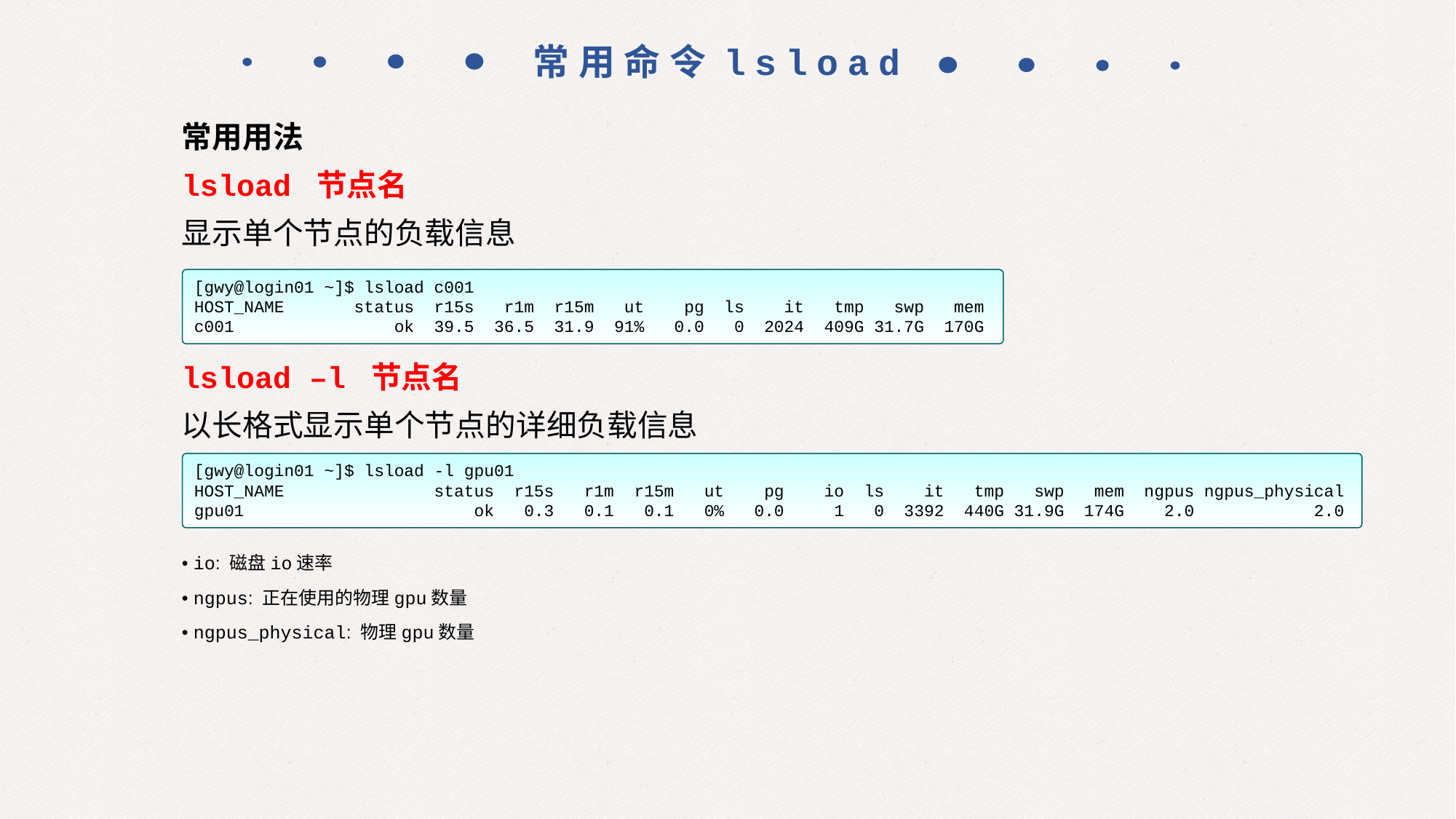

常用命令lsload

常用用法
lsload 节点名
显示单个节点的负载信息

lsload –l 节点名
以长格式显示单个节点的详细负载信息

• io: 磁盘io速率
• ngpus: 正在使用的物理gpu数量
• ngpus_physical: 物理gpu数量

[gwy@login01 ~]$ lsload c001
HOST_NAME       status  r15s   r1m  r15m   ut    pg  ls    it   tmp   swp   mem
c001                ok  39.5  36.5  31.9  91%   0.0   0  2024  409G 31.7G  170G
[gwy@login01 ~]$ lsload -l gpu01
HOST_NAME               status  r15s   r1m  r15m   ut    pg    io  ls    it   tmp   swp   mem  ngpus ngpus_physical
gpu01                       ok   0.3   0.1   0.1   0%   0.0     1   0  3392  440G 31.9G  174G    2.0            2.0